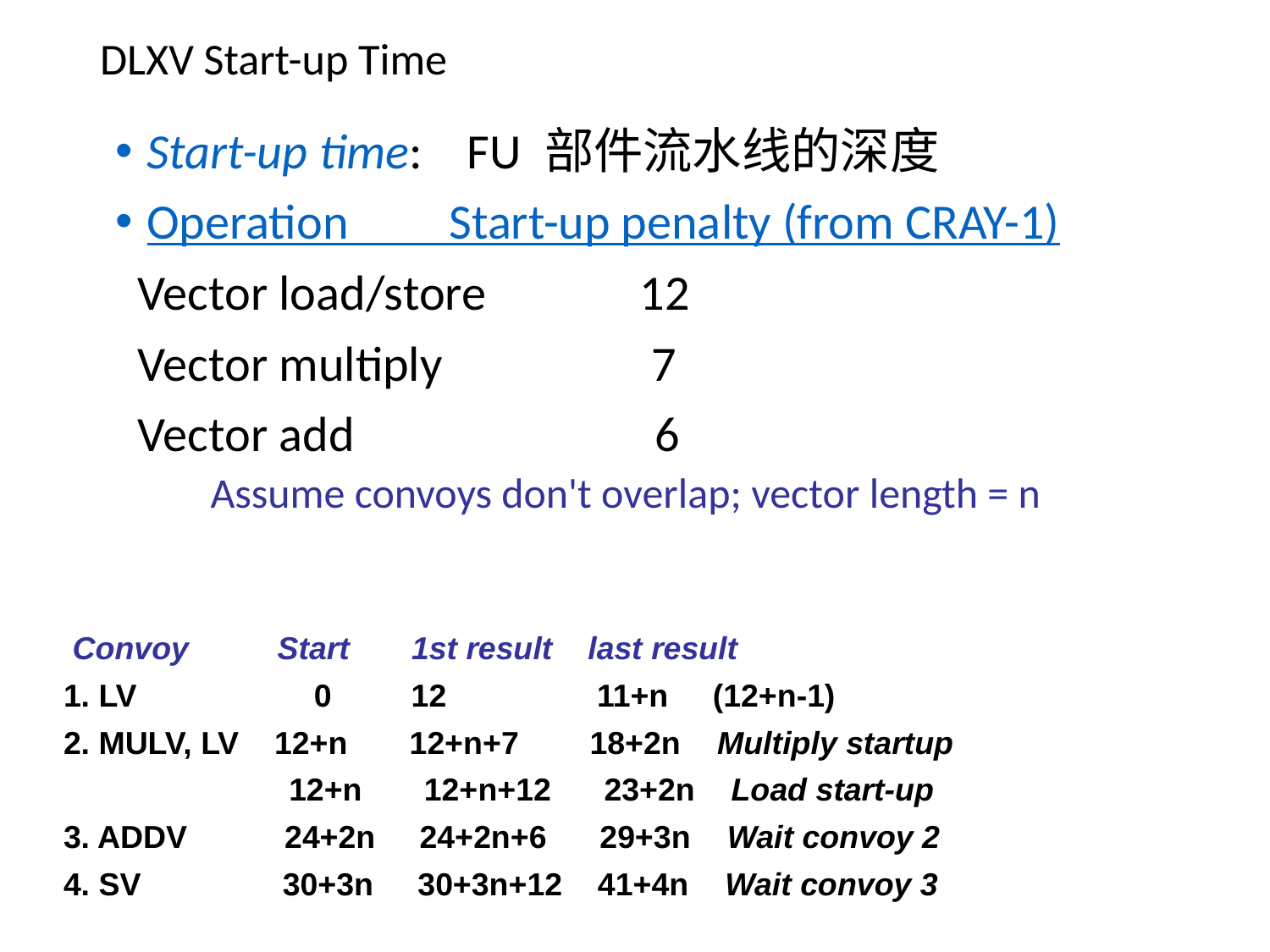

# DLXV Start-up Time
Start-up time:    FU 部件流水线的深度
Operation         Start-up penalty (from CRAY-1)
  Vector load/store	          12
  Vector multiply	           7
  Vector add			6
	Assume convoys don't overlap; vector length = n
 Convoy          Start       1st result    last result
1. LV                    0         12                 11+n     (12+n-1)
2. MULV, LV    12+n       12+n+7        18+2n    Multiply startup
	                    12+n       12+n+12      23+2n    Load start-up
3. ADDV           24+2n     24+2n+6      29+3n    Wait convoy 2
4. SV                30+3n     30+3n+12    41+4n    Wait convoy 3